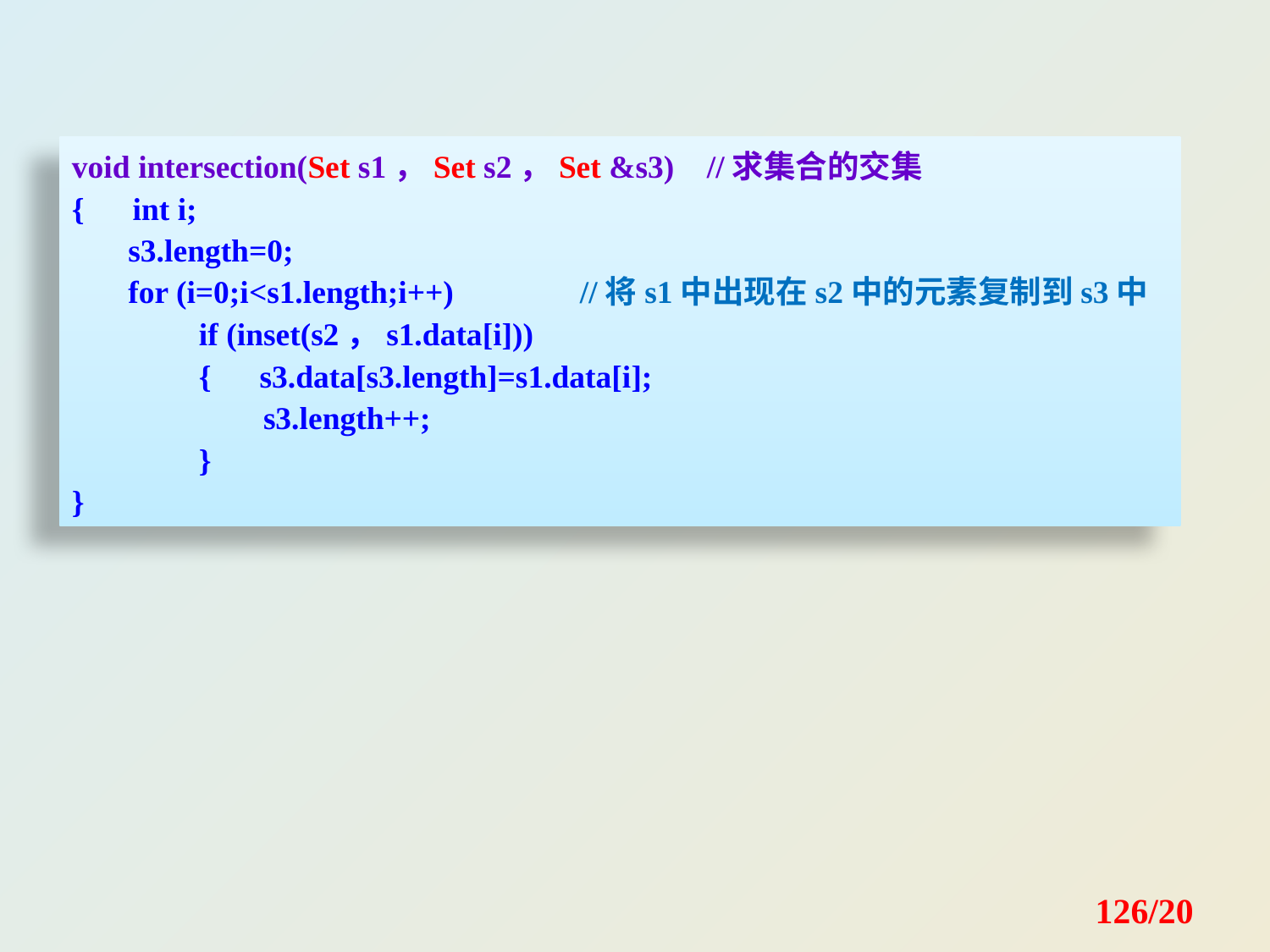

void intersection(Set s1，Set s2，Set &s3)	//求集合的交集
{      int i;
       s3.length=0;
       for (i=0;i<s1.length;i++)	//将s1中出现在s2中的元素复制到s3中
	if (inset(s2，s1.data[i]))
	{      s3.data[s3.length]=s1.data[i];
	        s3.length++;
	}
}
126/20